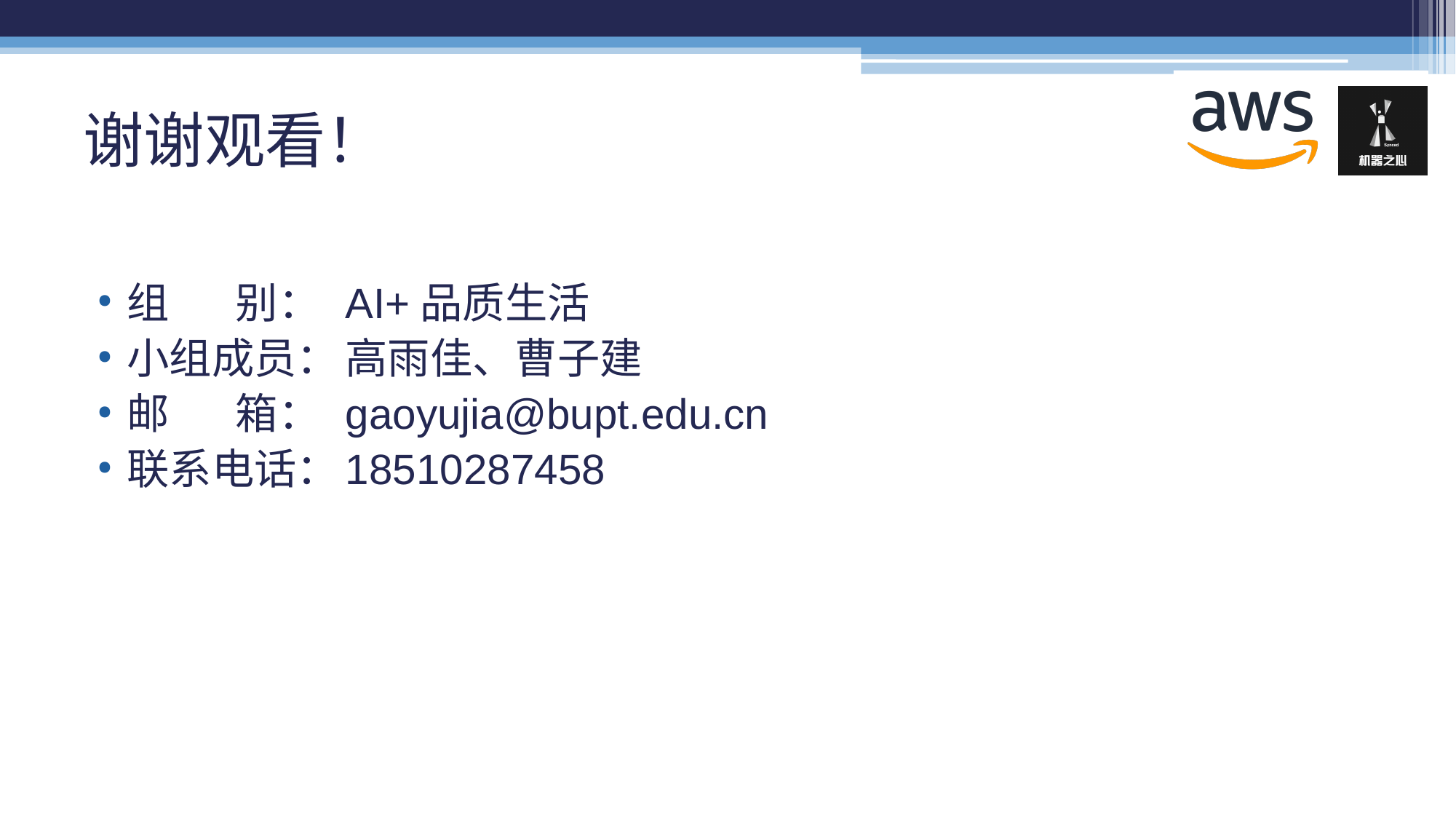

# 谢谢观看！

组       别：	AI+品质生活
小组成员：	高雨佳、曹子建
邮       箱：	gaoyujia@bupt.edu.cn
联系电话：	18510287458